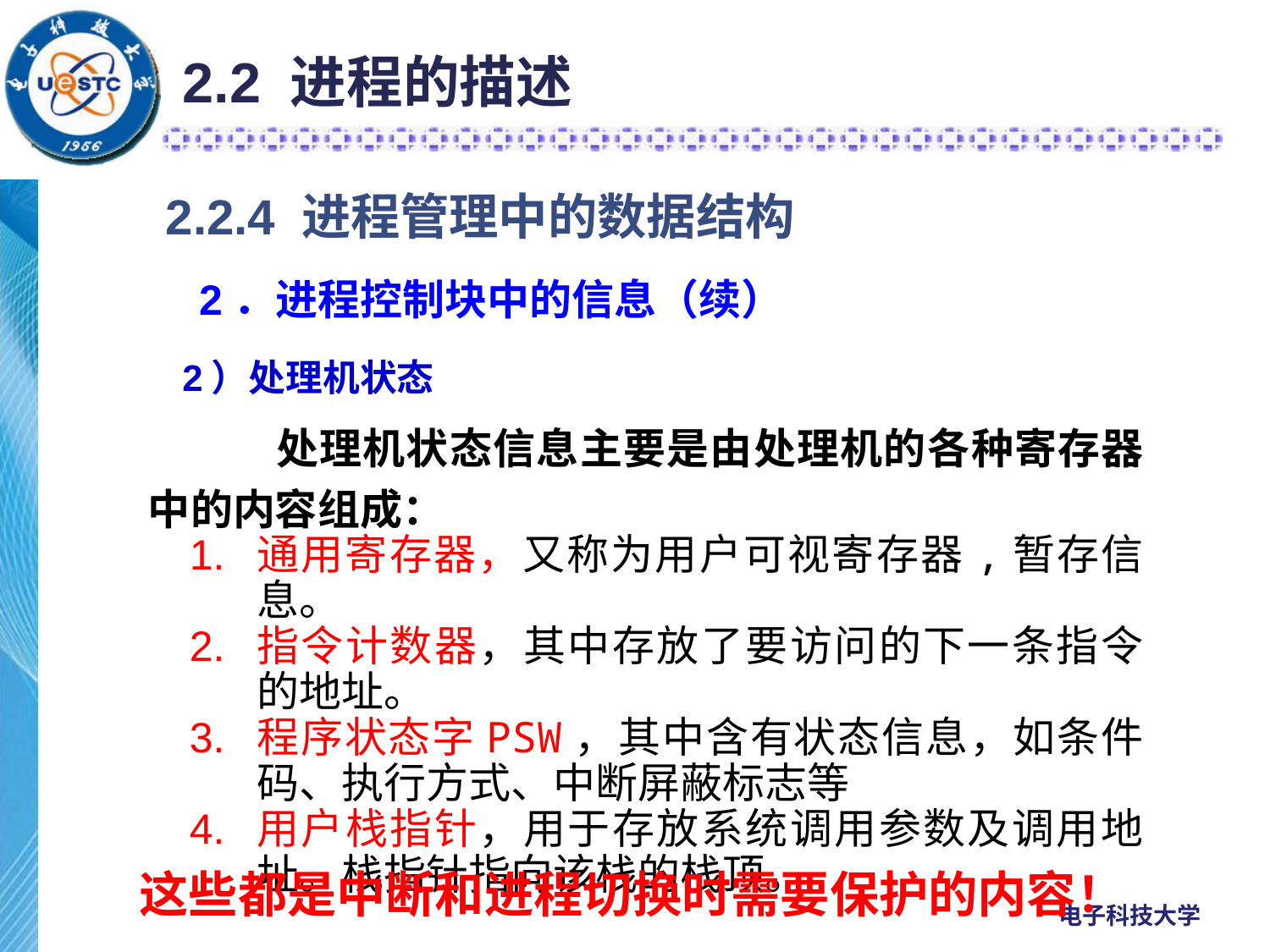

2.2 进程的描述
2.2.4 进程管理中的数据结构
 2．进程控制块中的信息（续）
 2）处理机状态
	处理机状态信息主要是由处理机的各种寄存器中的内容组成：
通用寄存器，又称为用户可视寄存器,暂存信息。
指令计数器，其中存放了要访问的下一条指令的地址。
程序状态字PSW，其中含有状态信息，如条件码、执行方式、中断屏蔽标志等
用户栈指针，用于存放系统调用参数及调用地址。栈指针指向该栈的栈顶。

这些都是中断和进程切换时需要保护的内容！